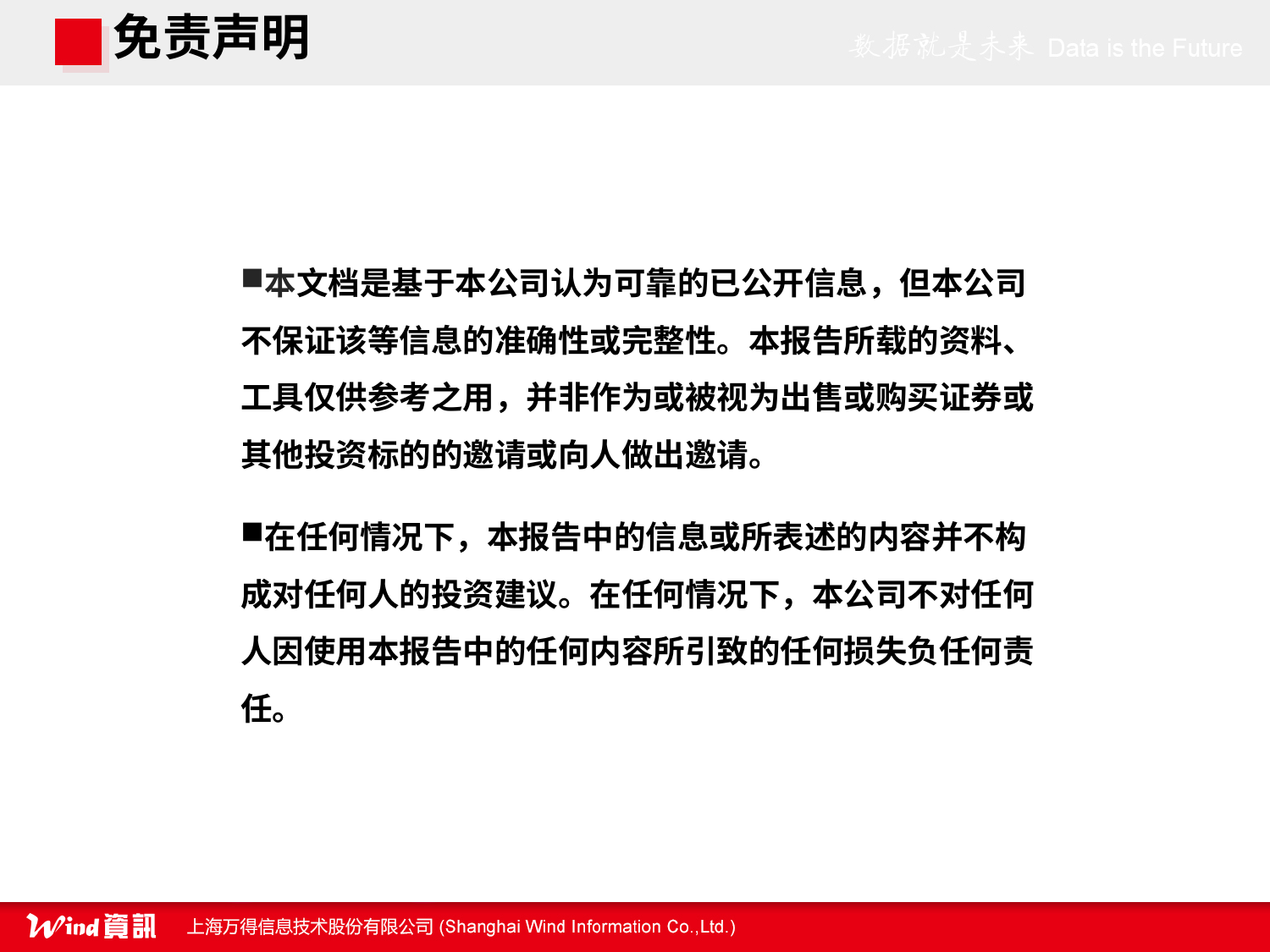

免责声明
本文档是基于本公司认为可靠的已公开信息，但本公司不保证该等信息的准确性或完整性。本报告所载的资料、工具仅供参考之用，并非作为或被视为出售或购买证券或其他投资标的的邀请或向人做出邀请。

在任何情况下，本报告中的信息或所表述的内容并不构成对任何人的投资建议。在任何情况下，本公司不对任何人因使用本报告中的任何内容所引致的任何损失负任何责任。